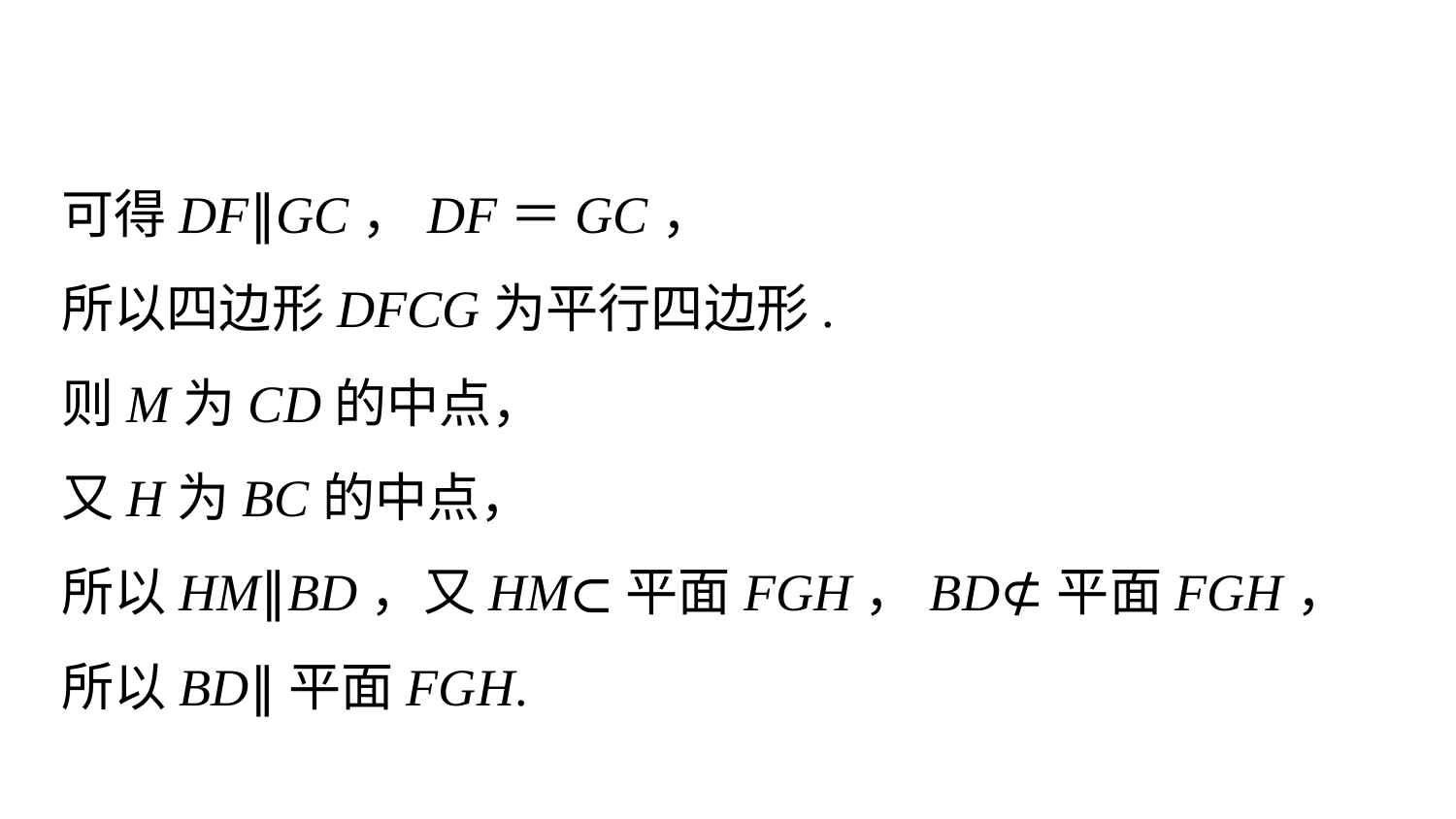

可得DF∥GC，DF＝GC，
所以四边形DFCG为平行四边形.
则M为CD的中点，
又H为BC的中点，
所以HM∥BD，又HM⊂平面FGH，BD⊄平面FGH，
所以BD∥平面FGH.